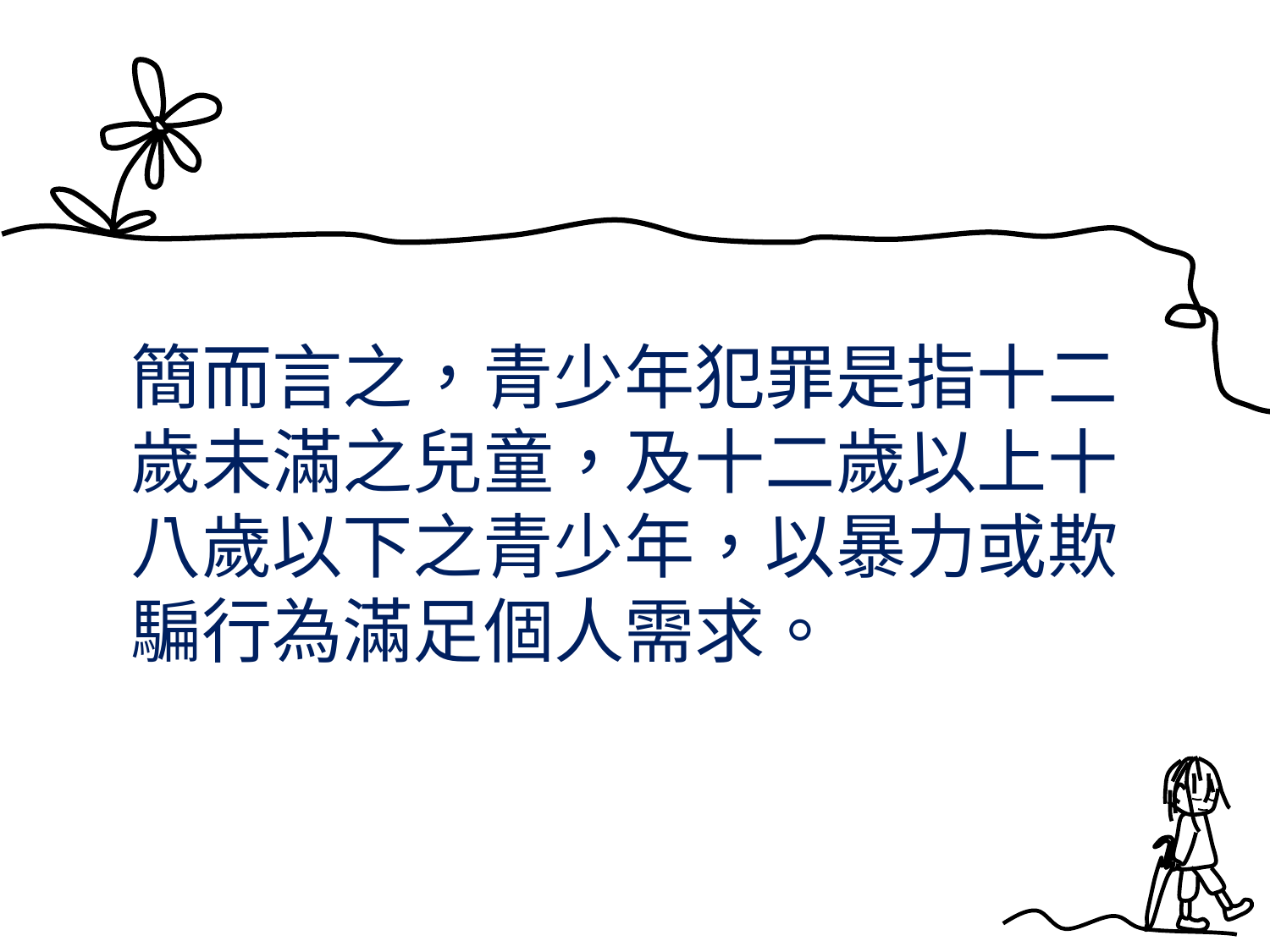

簡而言之，青少年犯罪是指十二歲未滿之兒童，及十二歲以上十八歲以下之青少年，以暴力或欺騙行為滿足個人需求。